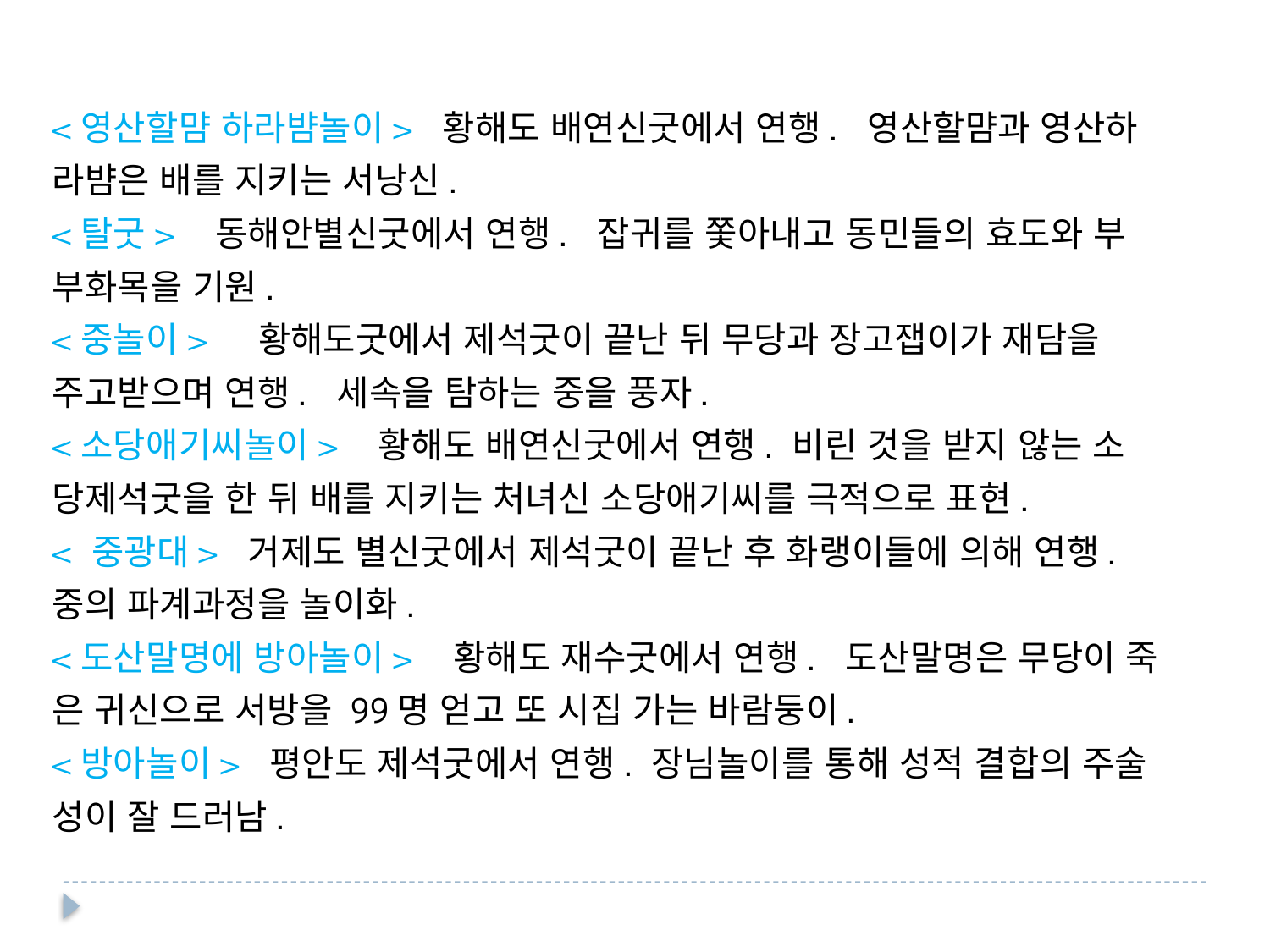

<영산할먐 하라뱜놀이>  황해도 배연신굿에서 연행.  영산할먐과 영산하
라뱜은 배를 지키는 서낭신.
<탈굿>   동해안별신굿에서 연행.  잡귀를 쫓아내고 동민들의 효도와 부
부화목을 기원.
<중놀이>    황해도굿에서 제석굿이 끝난 뒤 무당과 장고잽이가 재담을
주고받으며 연행.  세속을 탐하는 중을 풍자.
<소당애기씨놀이>   황해도 배연신굿에서 연행. 비린 것을 받지 않는 소
당제석굿을 한 뒤 배를 지키는 처녀신 소당애기씨를 극적으로 표현.
< 중광대>  거제도 별신굿에서 제석굿이 끝난 후 화랭이들에 의해 연행.
중의 파계과정을 놀이화.
<도산말명에 방아놀이>   황해도 재수굿에서 연행.  도산말명은 무당이 죽
은 귀신으로 서방을 99명 얻고 또 시집 가는 바람둥이.
<방아놀이>  평안도 제석굿에서 연행. 장님놀이를 통해 성적 결합의 주술
성이 잘 드러남.